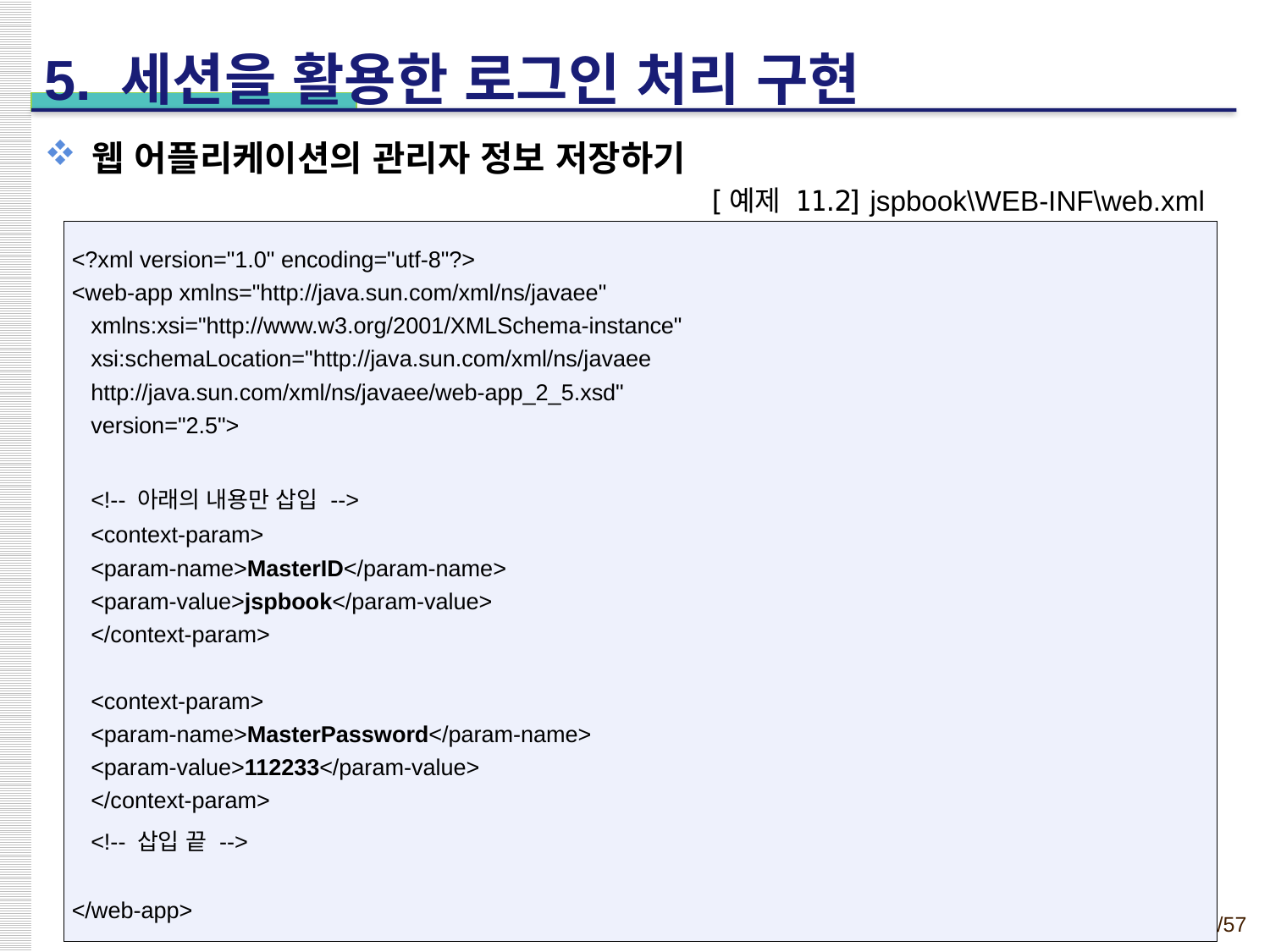

제11장
23/35

# 5. 세션을 활용한 로그인 처리 구현
웹 어플리케이션의 관리자 정보 저장하기

[예제 11.2] jspbook\WEB-INF\web.xml
| <?xml version="1.0" encoding="utf-8"?> <web-app xmlns="http://java.sun.com/xml/ns/javaee" xmlns:xsi="http://www.w3.org/2001/XMLSchema-instance" xsi:schemaLocation="http://java.sun.com/xml/ns/javaee http://java.sun.com/xml/ns/javaee/web-app\_2\_5.xsd" version="2.5"> <!-- 아래의 내용만 삽입 --> <context-param> <param-name>MasterID</param-name> <param-value>jspbook</param-value> </context-param> <context-param> <param-name>MasterPassword</param-name> <param-value>112233</param-value> </context-param> <!-- 삽입 끝 --> </web-app> |
| --- |